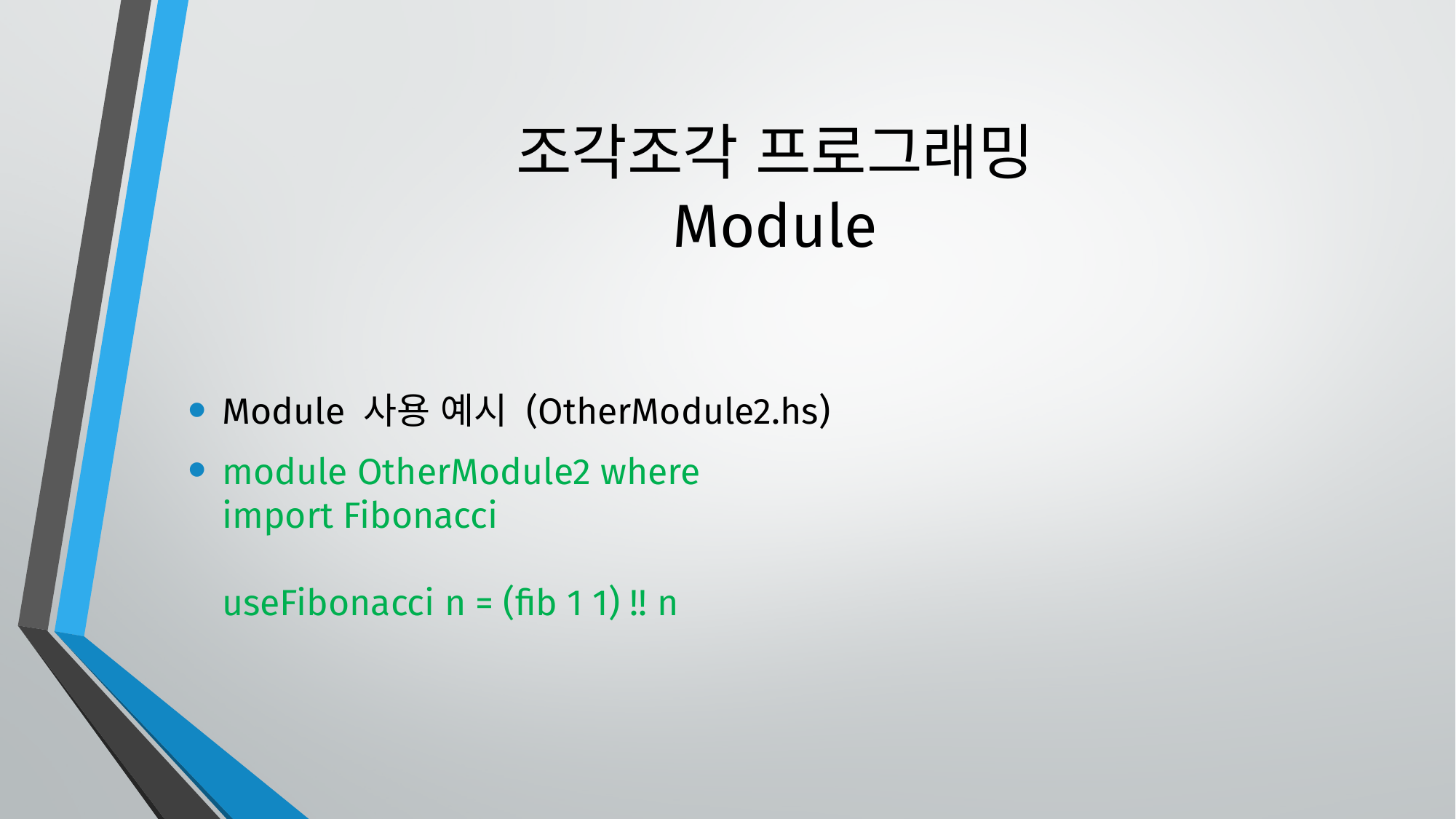

# 조각조각 프로그래밍 Module
Module 사용 예시 (OtherModule2.hs)
module OtherModule2 where
import Fibonacci
useFibonacci n = (fib 1 1) !! n